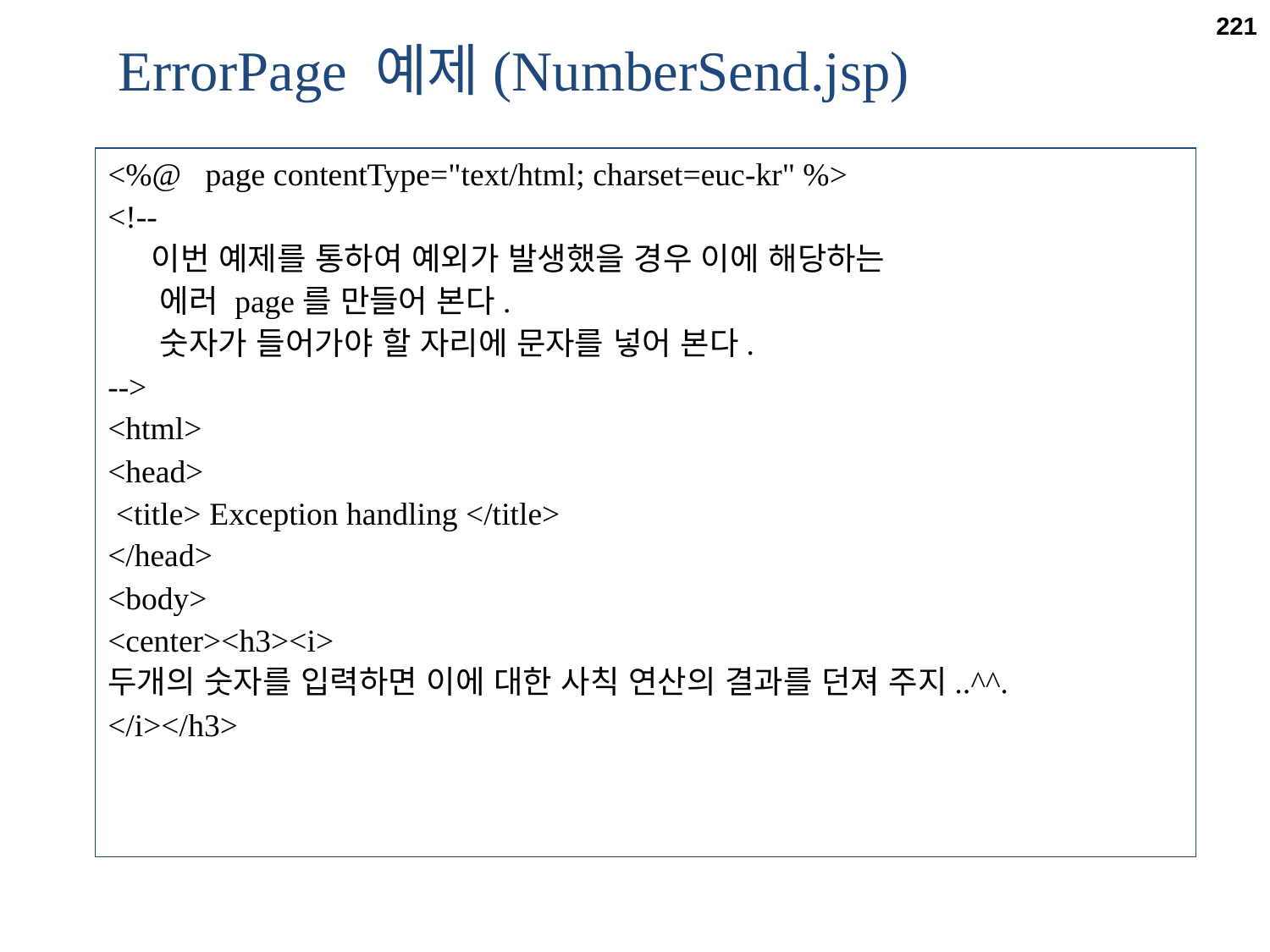

221
ErrorPage 예제(NumberSend.jsp)
<%@   page contentType="text/html; charset=euc-kr" %>
<!--
     이번 예제를 통하여 예외가 발생했을 경우 이에 해당하는
     에러 page를 만들어 본다.
     숫자가 들어가야 할 자리에 문자를 넣어 본다.
-->
<html>
<head>
 <title> Exception handling </title>
</head>
<body>
<center><h3><i>
두개의 숫자를 입력하면 이에 대한 사칙 연산의 결과를 던져 주지..^^.
</i></h3>